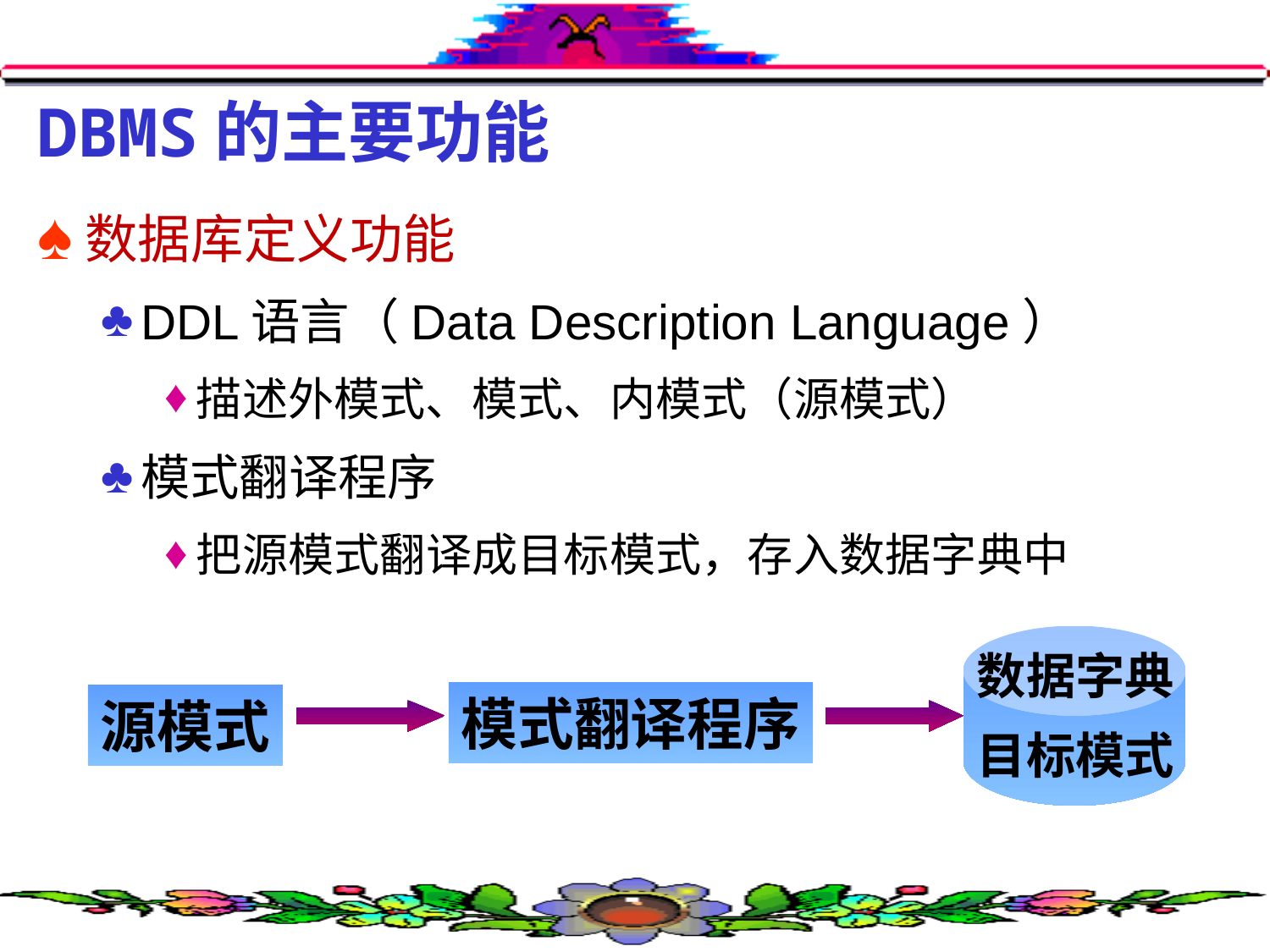

# DBMS的主要功能
数据库定义功能
DDL语言（Data Description Language）
描述外模式、模式、内模式（源模式）
模式翻译程序
把源模式翻译成目标模式，存入数据字典中

数据字典
目标模式
模式翻译程序
源模式